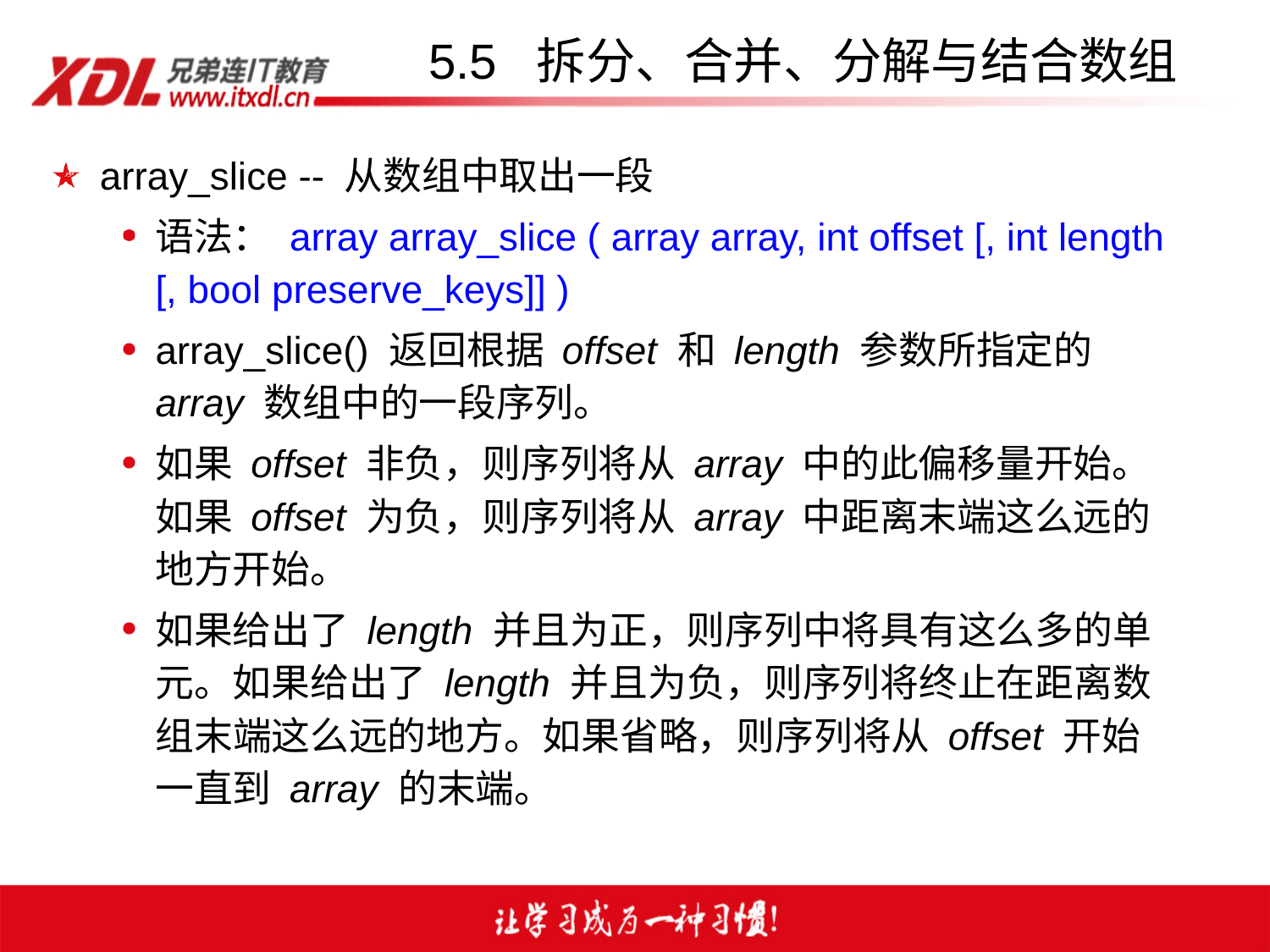

# 5.5  拆分、合并、分解与结合数组
array_slice -- 从数组中取出一段
语法： array array_slice ( array array, int offset [, int length [, bool preserve_keys]] )
array_slice() 返回根据 offset 和 length 参数所指定的 array 数组中的一段序列。
如果 offset 非负，则序列将从 array 中的此偏移量开始。如果 offset 为负，则序列将从 array 中距离末端这么远的地方开始。
如果给出了 length 并且为正，则序列中将具有这么多的单元。如果给出了 length 并且为负，则序列将终止在距离数组末端这么远的地方。如果省略，则序列将从 offset 开始一直到 array 的末端。